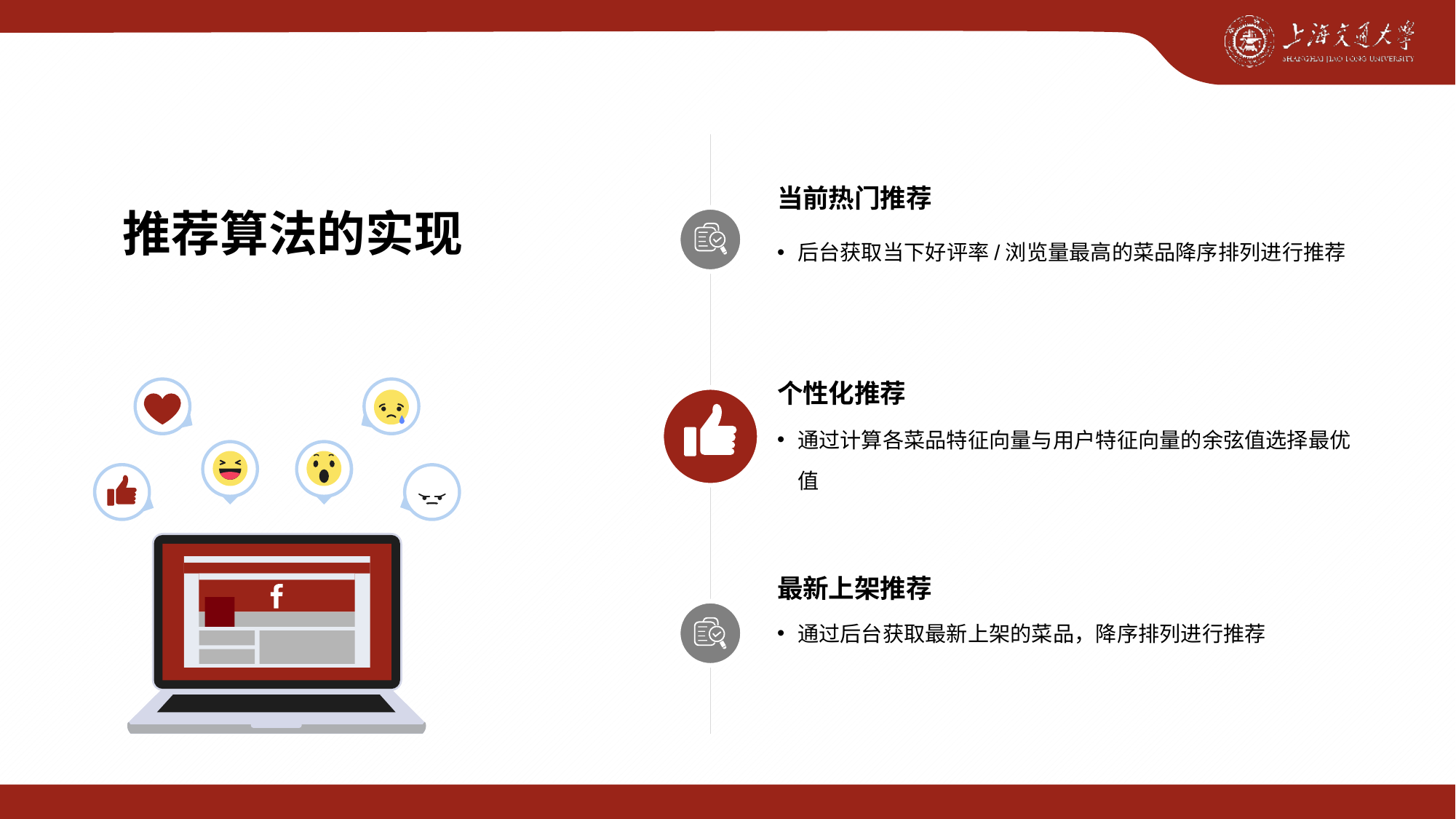

当前热门推荐

后台获取当下好评率/浏览量最高的菜品降序排列进行推荐

个性化推荐

通过计算各菜品特征向量与用户特征向量的余弦值选择最优值
最新上架推荐
通过后台获取最新上架的菜品，降序排列进行推荐

推荐算法的实现